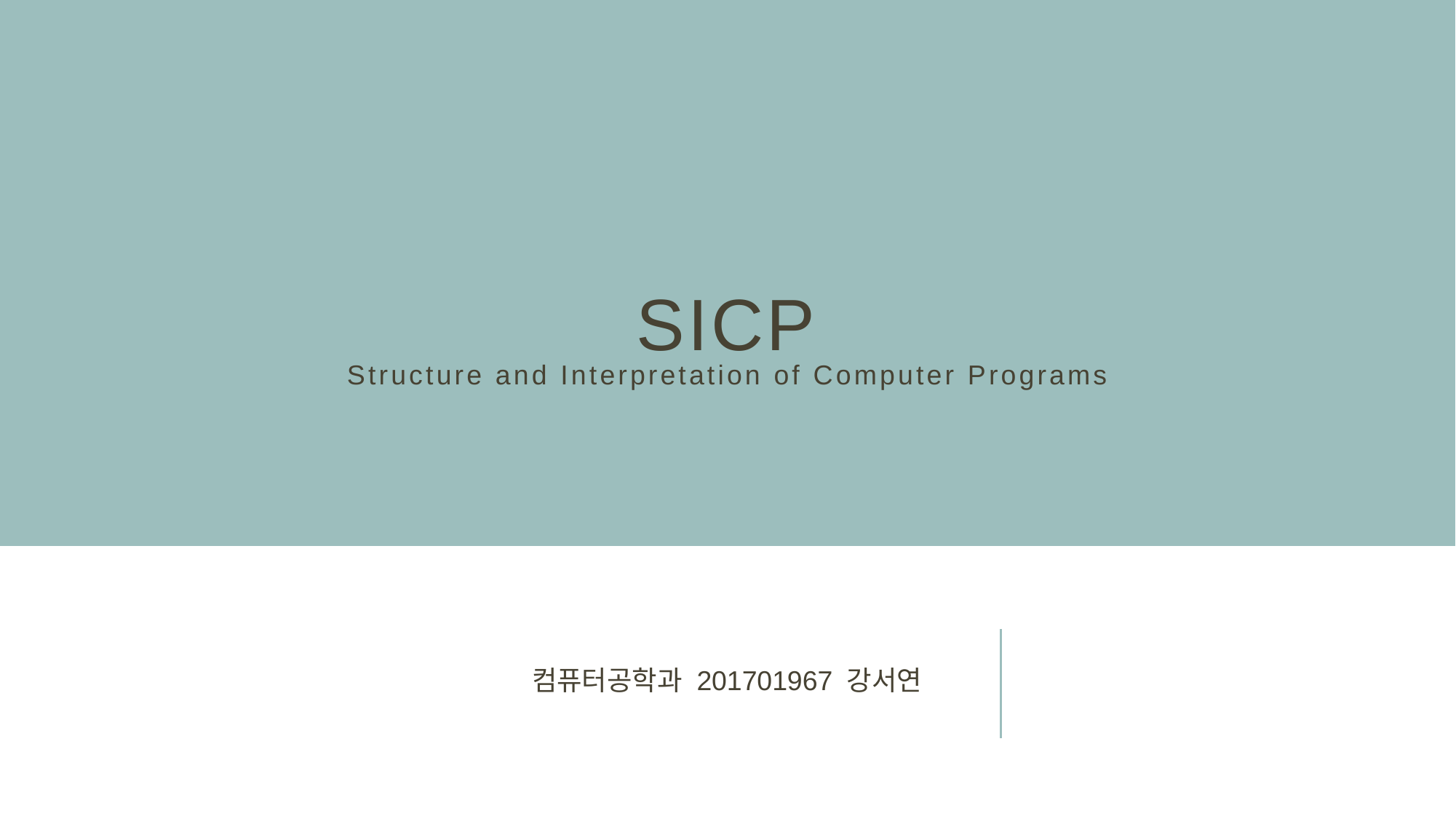

# SICP Structure and Interpretation of Computer Programs
컴퓨터공학과 201701967 강서연